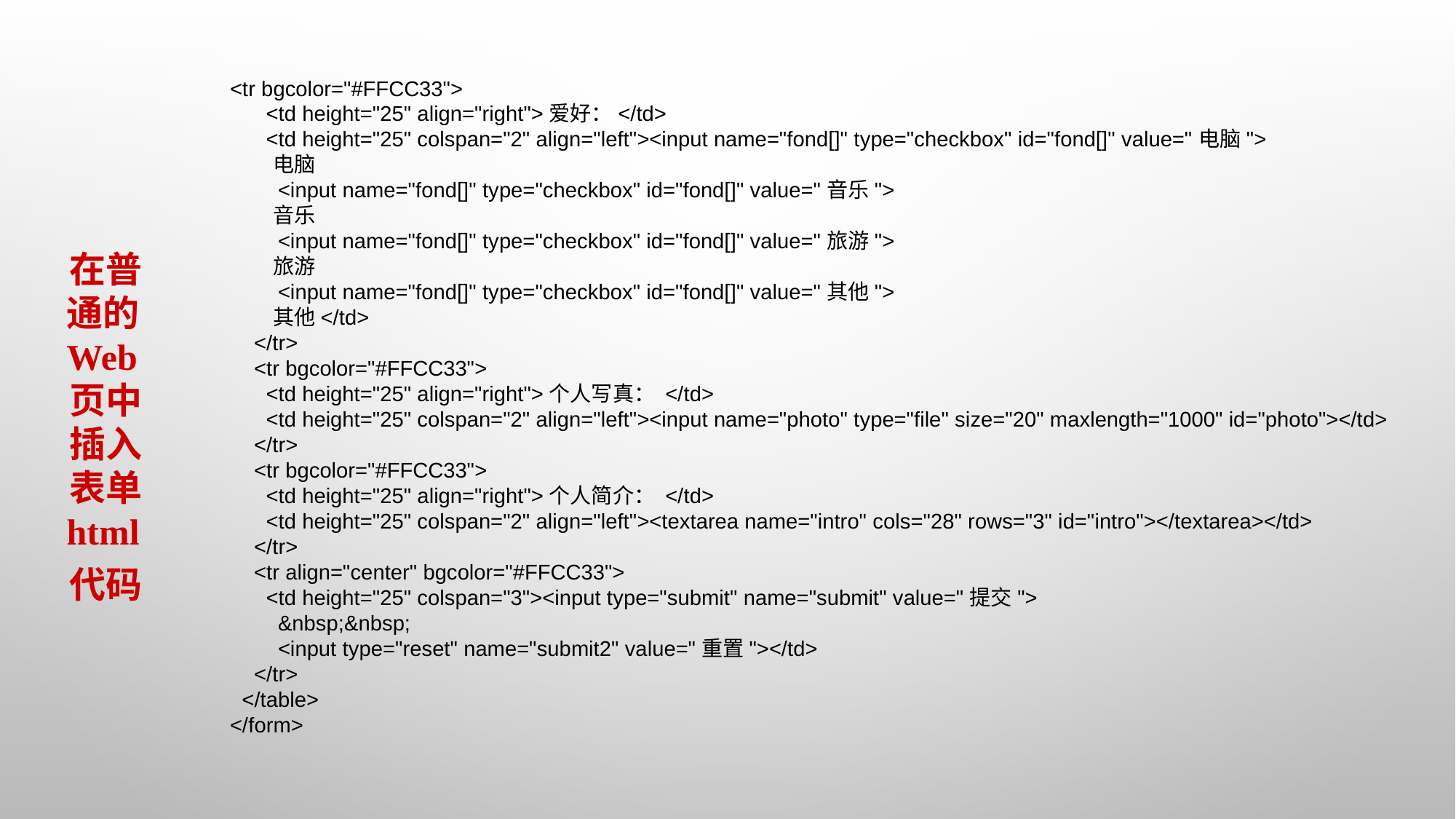

在普通的Web页中插入表单
html代码
<tr bgcolor="#FFCC33">
      <td height="25" align="right">爱好：</td>
      <td height="25" colspan="2" align="left"><input name="fond[]" type="checkbox" id="fond[]" value="电脑">
        电脑
        <input name="fond[]" type="checkbox" id="fond[]" value="音乐">
        音乐
        <input name="fond[]" type="checkbox" id="fond[]" value="旅游">
        旅游
        <input name="fond[]" type="checkbox" id="fond[]" value="其他">
        其他</td>
    </tr>
    <tr bgcolor="#FFCC33">
      <td height="25" align="right">个人写真： </td>
      <td height="25" colspan="2" align="left"><input name="photo" type="file" size="20" maxlength="1000" id="photo"></td>
    </tr>
    <tr bgcolor="#FFCC33">
      <td height="25" align="right">个人简介： </td>
      <td height="25" colspan="2" align="left"><textarea name="intro" cols="28" rows="3" id="intro"></textarea></td>
    </tr>
    <tr align="center" bgcolor="#FFCC33">
      <td height="25" colspan="3"><input type="submit" name="submit" value="提交">
        &nbsp;&nbsp;
        <input type="reset" name="submit2" value="重置"></td>
    </tr>
  </table>
</form>